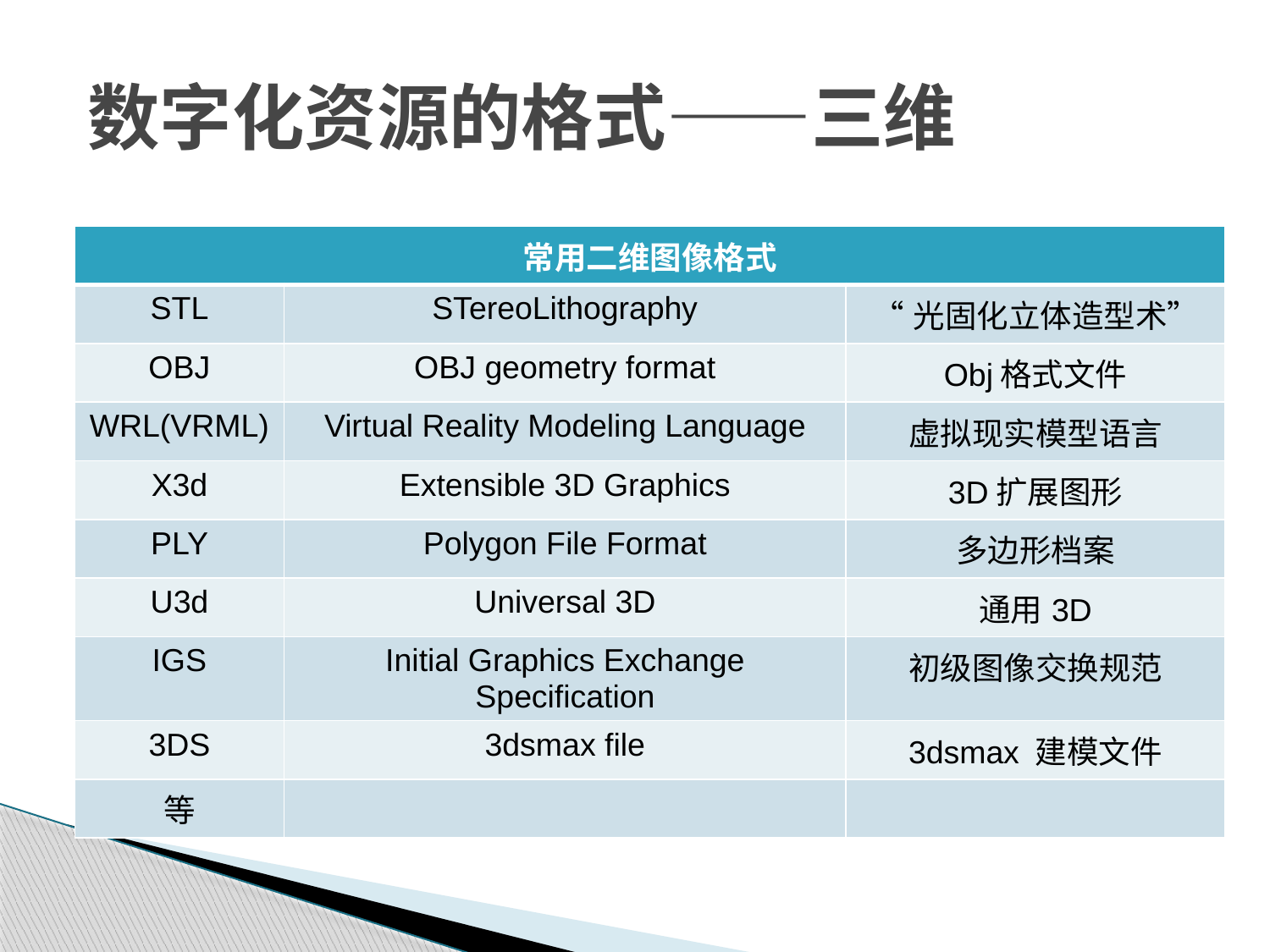

数字化资源的格式——三维
| 常用二维图像格式 |  |  |
| --- | --- | --- |
| STL | STereoLithography | “光固化立体造型术” |
| OBJ | OBJ geometry format | Obj格式文件 |
| WRL(VRML) | Virtual Reality Modeling Language | 虚拟现实模型语言 |
| X3d | Extensible 3D Graphics | 3D扩展图形 |
| PLY | Polygon File Format | 多边形档案 |
| U3d | Universal 3D | 通用3D |
| IGS | Initial Graphics Exchange Specification | 初级图像交换规范 |
| 3DS | 3dsmax file | 3dsmax 建模文件 |
| 等 |  |  |